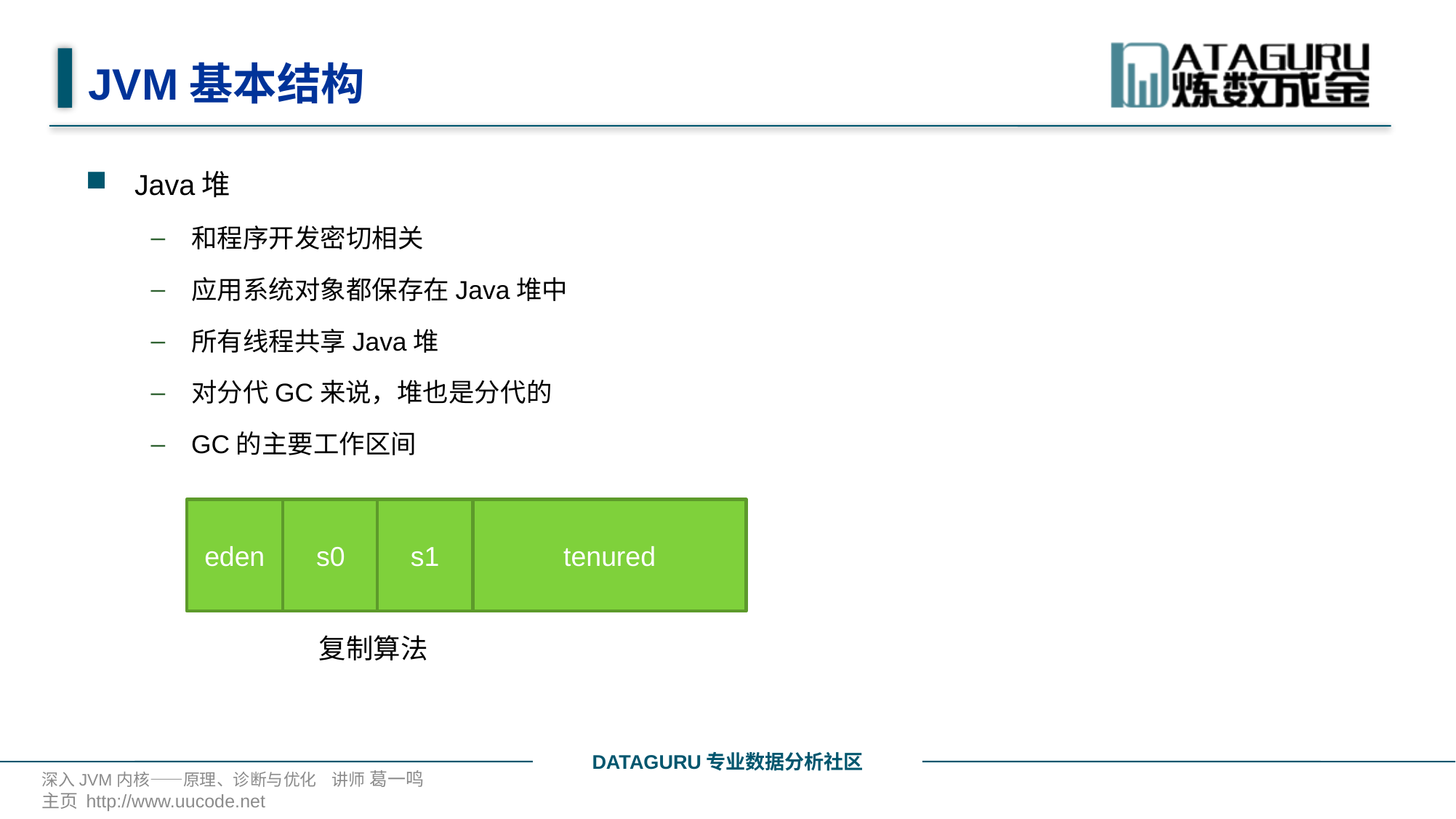

# JVM基本结构
Java堆
和程序开发密切相关
应用系统对象都保存在Java堆中
所有线程共享Java堆
对分代GC来说，堆也是分代的
GC的主要工作区间

eden
s0
s1
tenured
复制算法